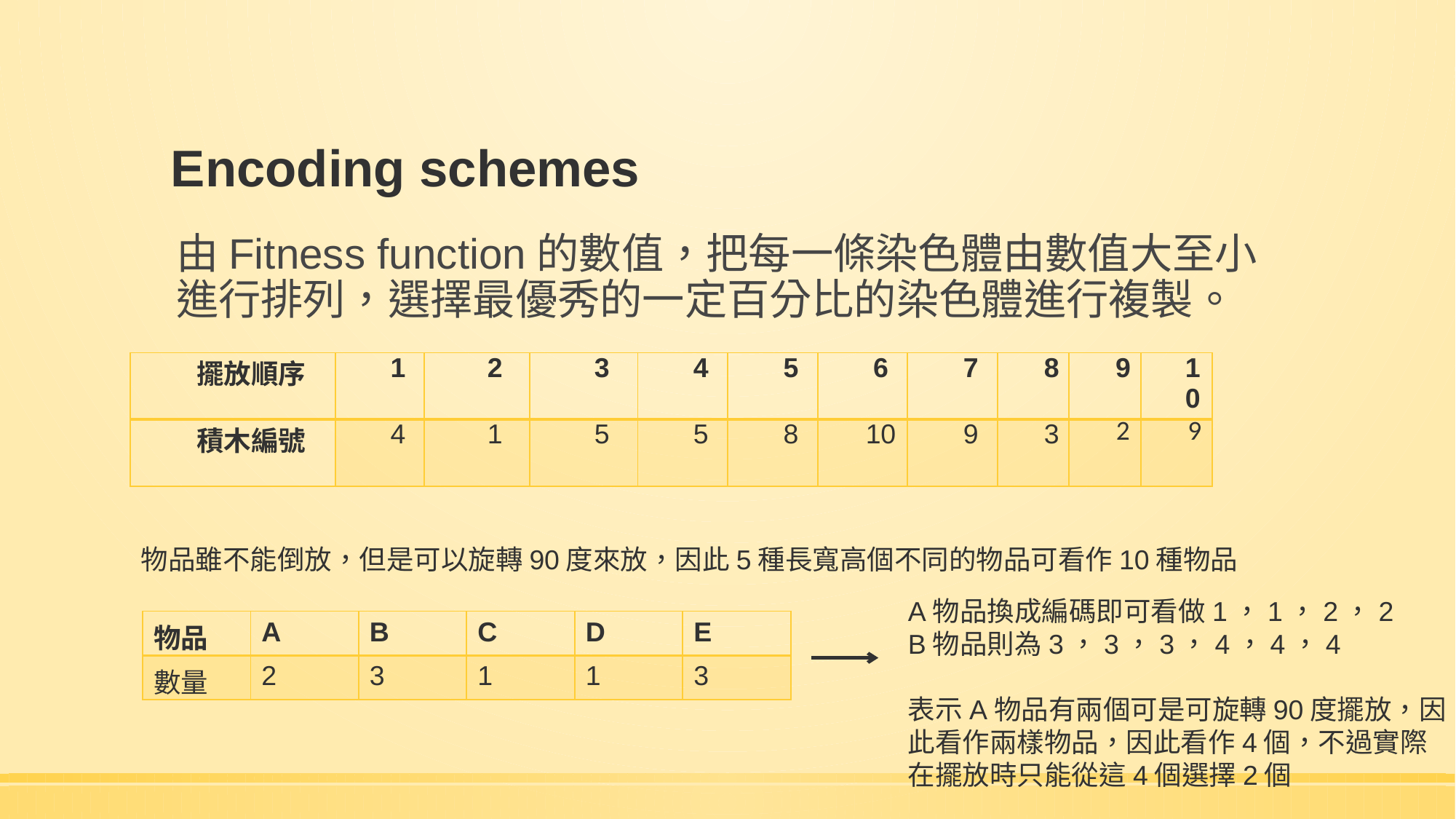

# Encoding schemes
由Fitness function的數值，把每一條染色體由數值大至小進行排列，選擇最優秀的一定百分比的染色體進行複製。
| 擺放順序 | 1 | 2 | 3 | 4 | 5 | 6 | 7 | 8 | 9 | 10 |
| --- | --- | --- | --- | --- | --- | --- | --- | --- | --- | --- |
| 積木編號 | 4 | 1 | 5 | 5 | 8 | 10 | 9 | 3 | 2 | 9 |
物品雖不能倒放，但是可以旋轉90度來放，因此5種長寬高個不同的物品可看作10種物品
A物品換成編碼即可看做1，1，2，2
B物品則為3，3，3，4，4，4

表示A物品有兩個可是可旋轉90度擺放，因
此看作兩樣物品，因此看作4個，不過實際
在擺放時只能從這4個選擇2個
| 物品 | A | B | C | D | E |
| --- | --- | --- | --- | --- | --- |
| 數量 | 2 | 3 | 1 | 1 | 3 |